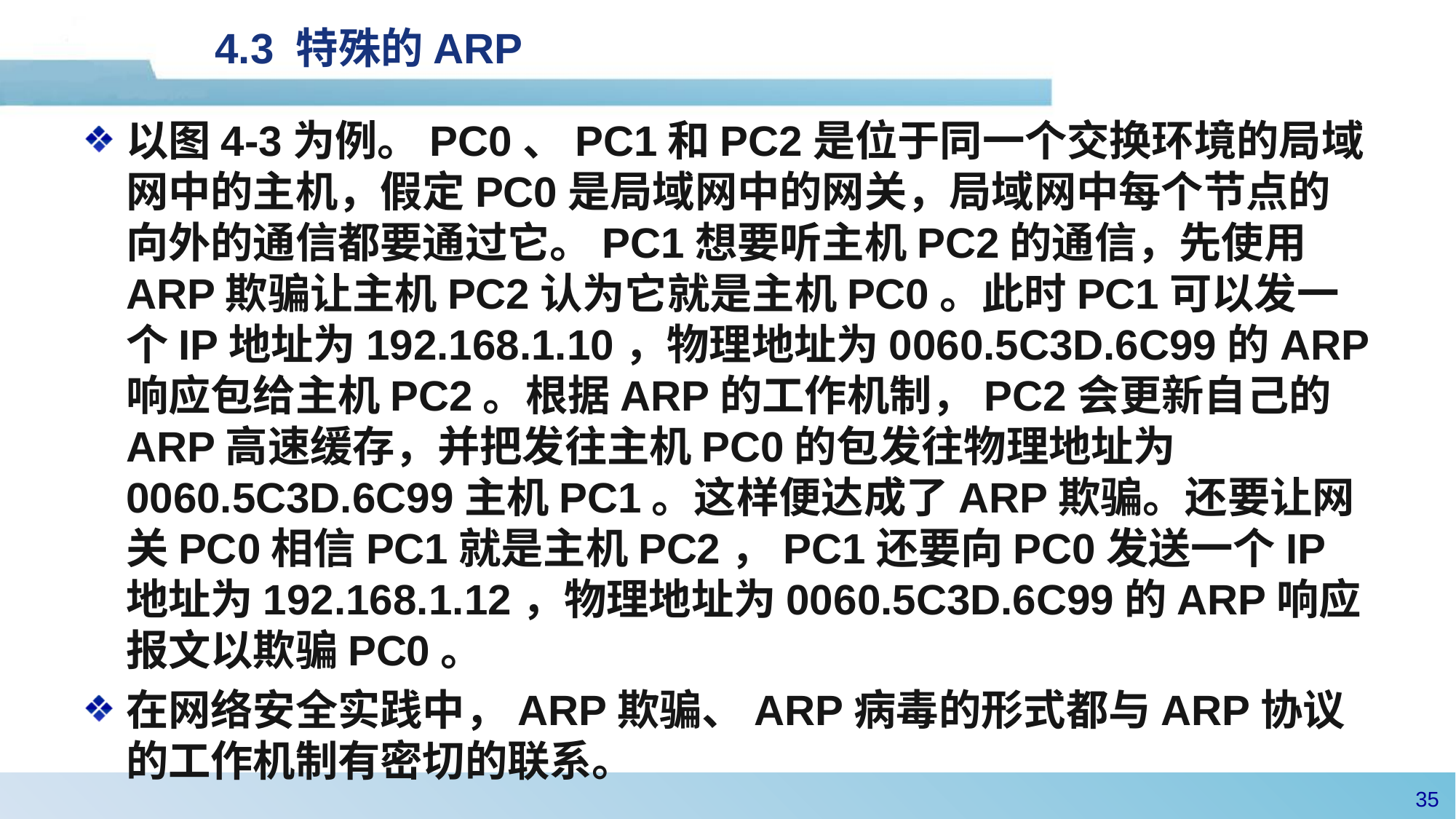

4.3 特殊的ARP
以图4-3为例。PC0、PC1和PC2是位于同一个交换环境的局域网中的主机，假定PC0是局域网中的网关，局域网中每个节点的向外的通信都要通过它。PC1想要听主机PC2的通信，先使用ARP欺骗让主机PC2认为它就是主机PC0。此时PC1可以发一个IP地址为192.168.1.10，物理地址为0060.5C3D.6C99的ARP响应包给主机PC2。根据ARP的工作机制，PC2会更新自己的ARP高速缓存，并把发往主机PC0的包发往物理地址为0060.5C3D.6C99主机PC1。这样便达成了ARP欺骗。还要让网关PC0相信PC1就是主机PC2，PC1还要向PC0发送一个IP地址为192.168.1.12，物理地址为0060.5C3D.6C99的ARP响应报文以欺骗PC0。
在网络安全实践中，ARP欺骗、ARP病毒的形式都与ARP协议的工作机制有密切的联系。
35